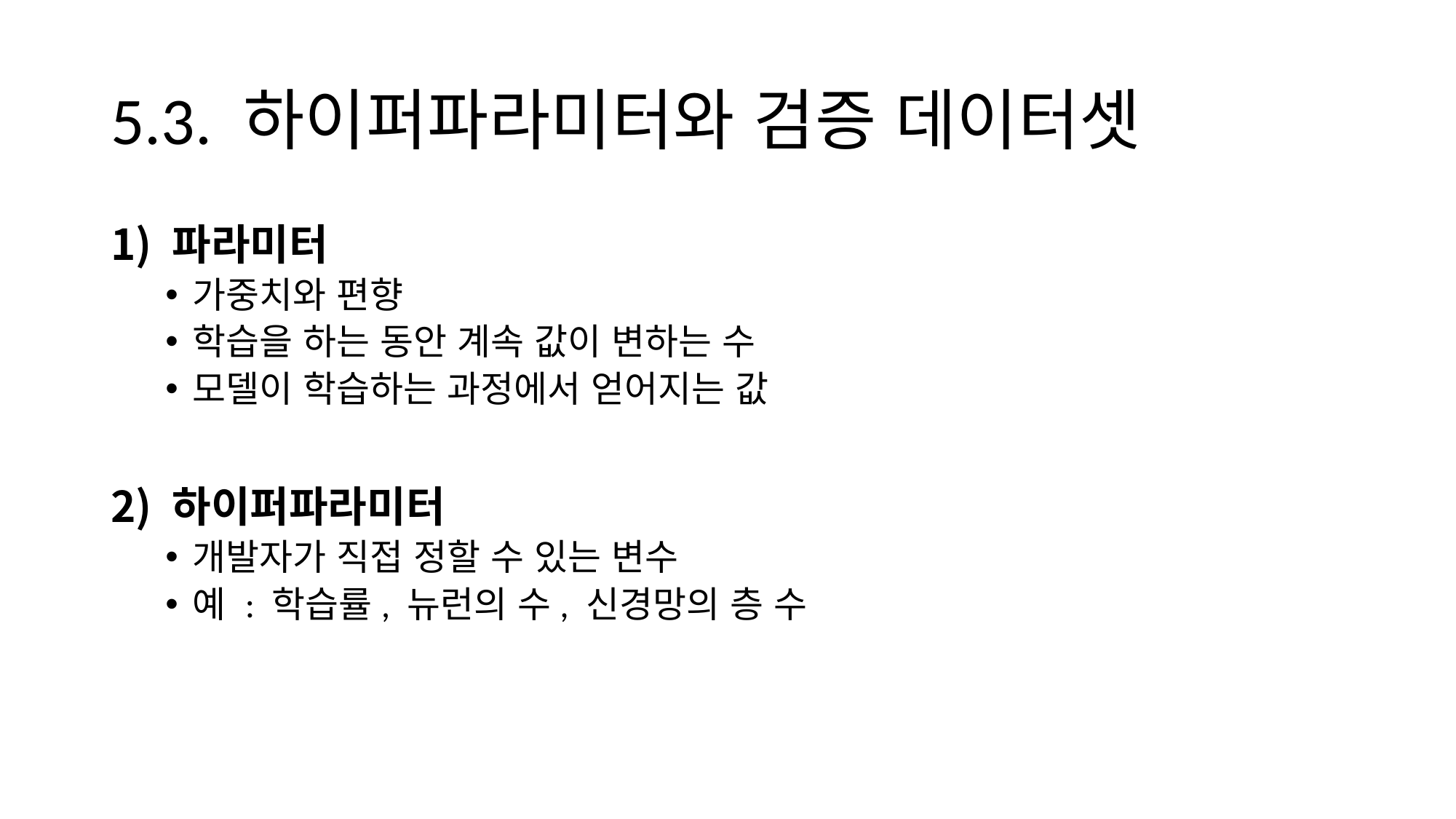

# 5.3. 하이퍼파라미터와 검증 데이터셋
파라미터
가중치와 편향
학습을 하는 동안 계속 값이 변하는 수
모델이 학습하는 과정에서 얻어지는 값

하이퍼파라미터
개발자가 직접 정할 수 있는 변수
예 : 학습률, 뉴런의 수, 신경망의 층 수